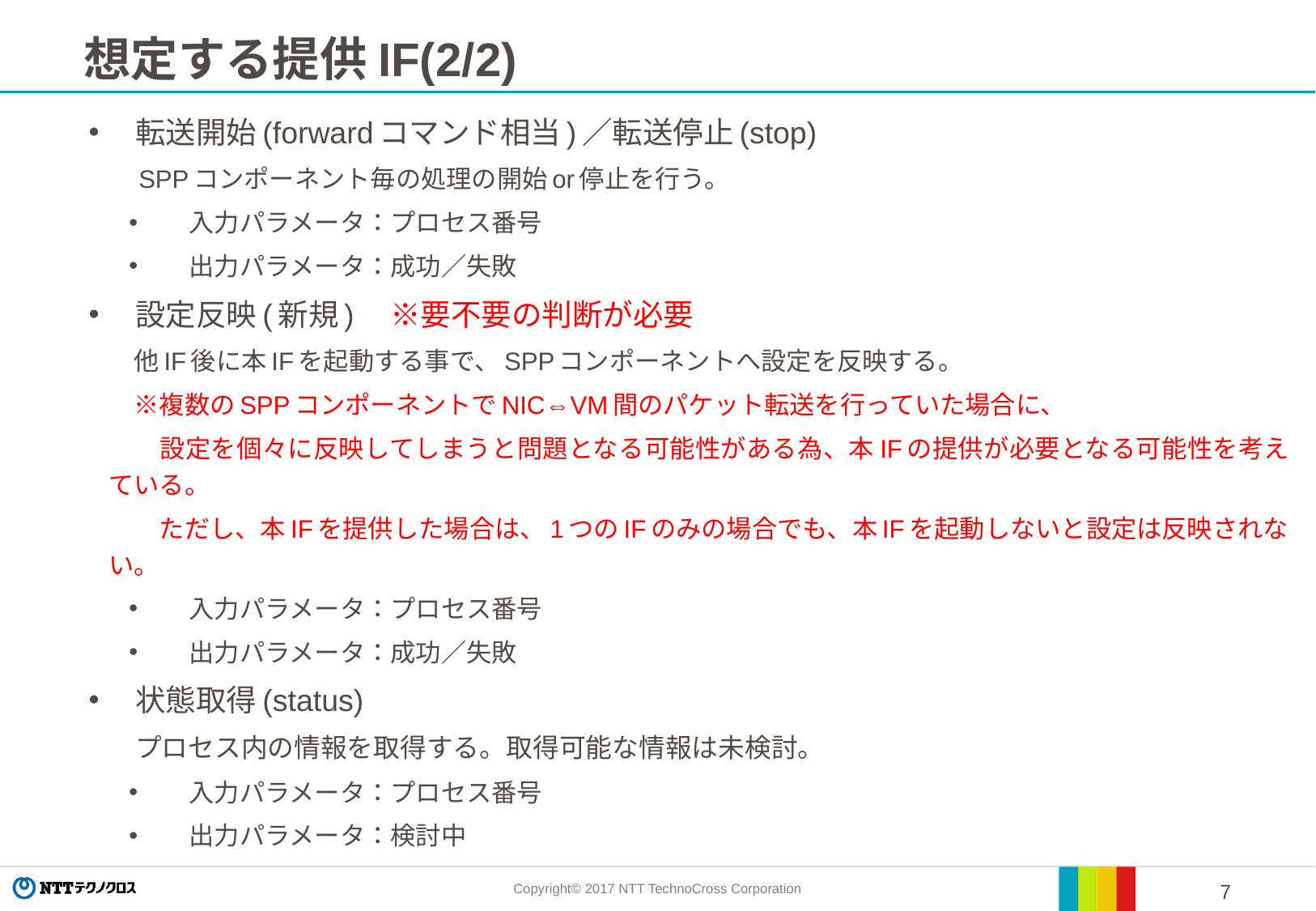

# 想定する提供IF(2/2)
転送開始(forwardコマンド相当)／転送停止(stop)
　SPPコンポーネント毎の処理の開始or停止を行う。
入力パラメータ：プロセス番号
出力パラメータ：成功／失敗
設定反映(新規)　※要不要の判断が必要
　他IF後に本IFを起動する事で、SPPコンポーネントへ設定を反映する。
　※複数のSPPコンポーネントでNIC⇔VM間のパケット転送を行っていた場合に、
　　設定を個々に反映してしまうと問題となる可能性がある為、本IFの提供が必要となる可能性を考えている。
　　ただし、本IFを提供した場合は、1つのIFのみの場合でも、本IFを起動しないと設定は反映されない。
入力パラメータ：プロセス番号
出力パラメータ：成功／失敗
状態取得(status)
　プロセス内の情報を取得する。取得可能な情報は未検討。
入力パラメータ：プロセス番号
出力パラメータ：検討中